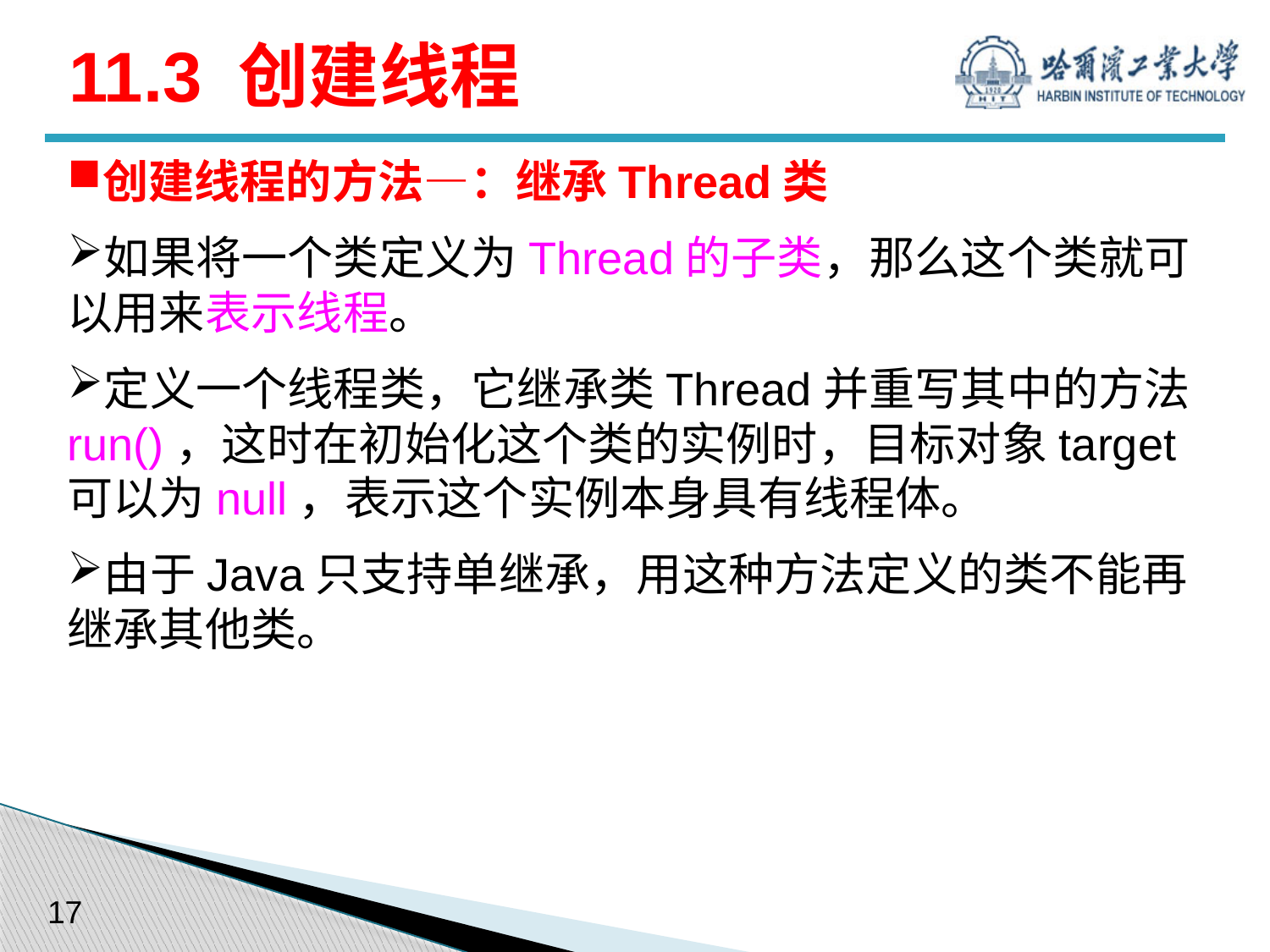

# 11.3 创建线程
创建线程的方法—：继承Thread类
如果将一个类定义为Thread的子类，那么这个类就可以用来表示线程。
定义一个线程类，它继承类Thread并重写其中的方法run()，这时在初始化这个类的实例时，目标对象target可以为null，表示这个实例本身具有线程体。
由于Java只支持单继承，用这种方法定义的类不能再继承其他类。